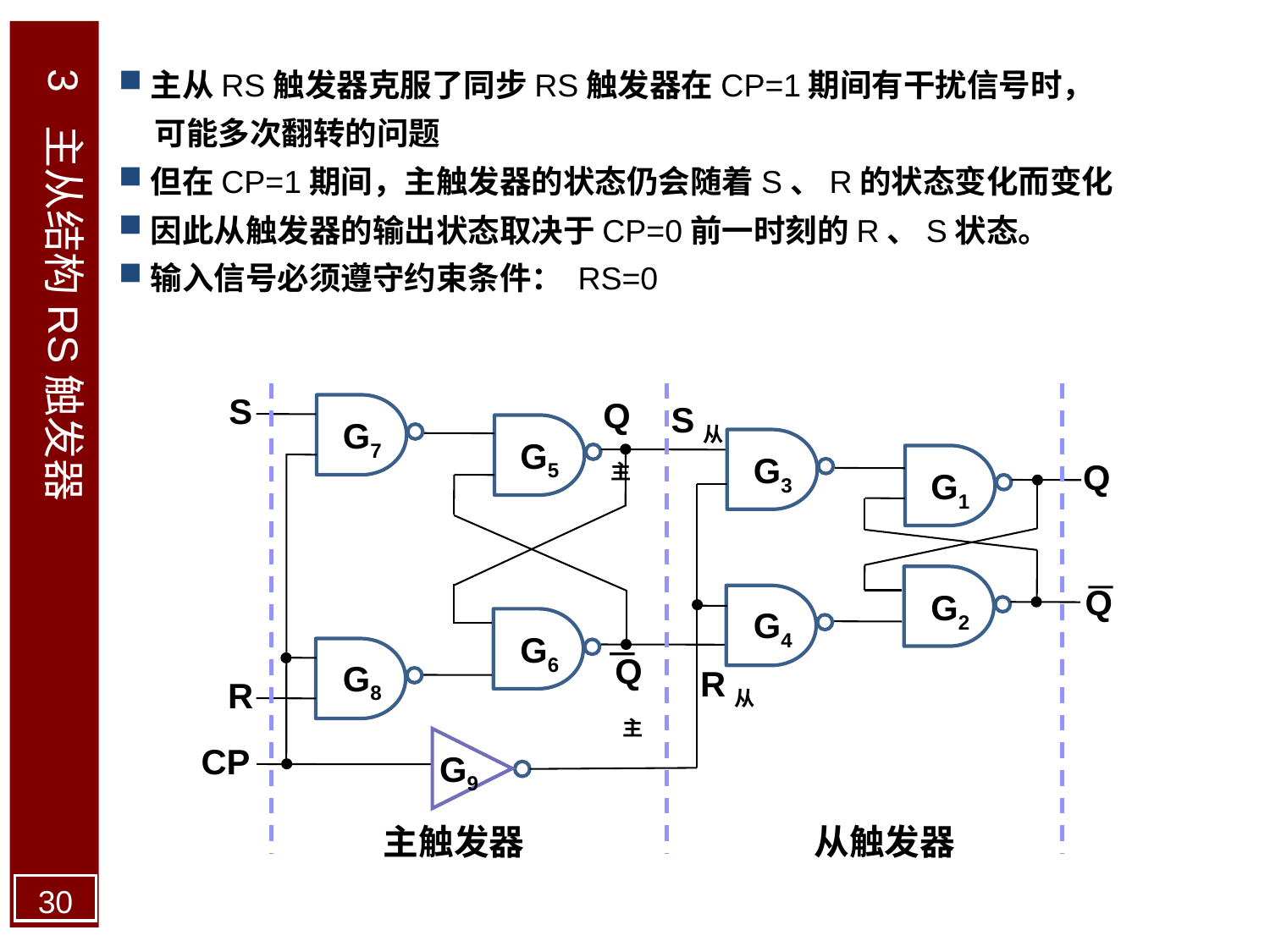

主从RS触发器克服了同步RS触发器在CP=1期间有干扰信号时，
    可能多次翻转的问题
但在CP=1期间，主触发器的状态仍会随着S、R的状态变化而变化
因此从触发器的输出状态取决于CP=0前一时刻的R、S状态。
输入信号必须遵守约束条件： RS=0
3  主从结构RS触发器
S
Q主
S从

G7

G5

G3

Q

G1

Q
G2

G4

G6

Q主
G8

R从

R

G9

CP

主触发器
从触发器
30